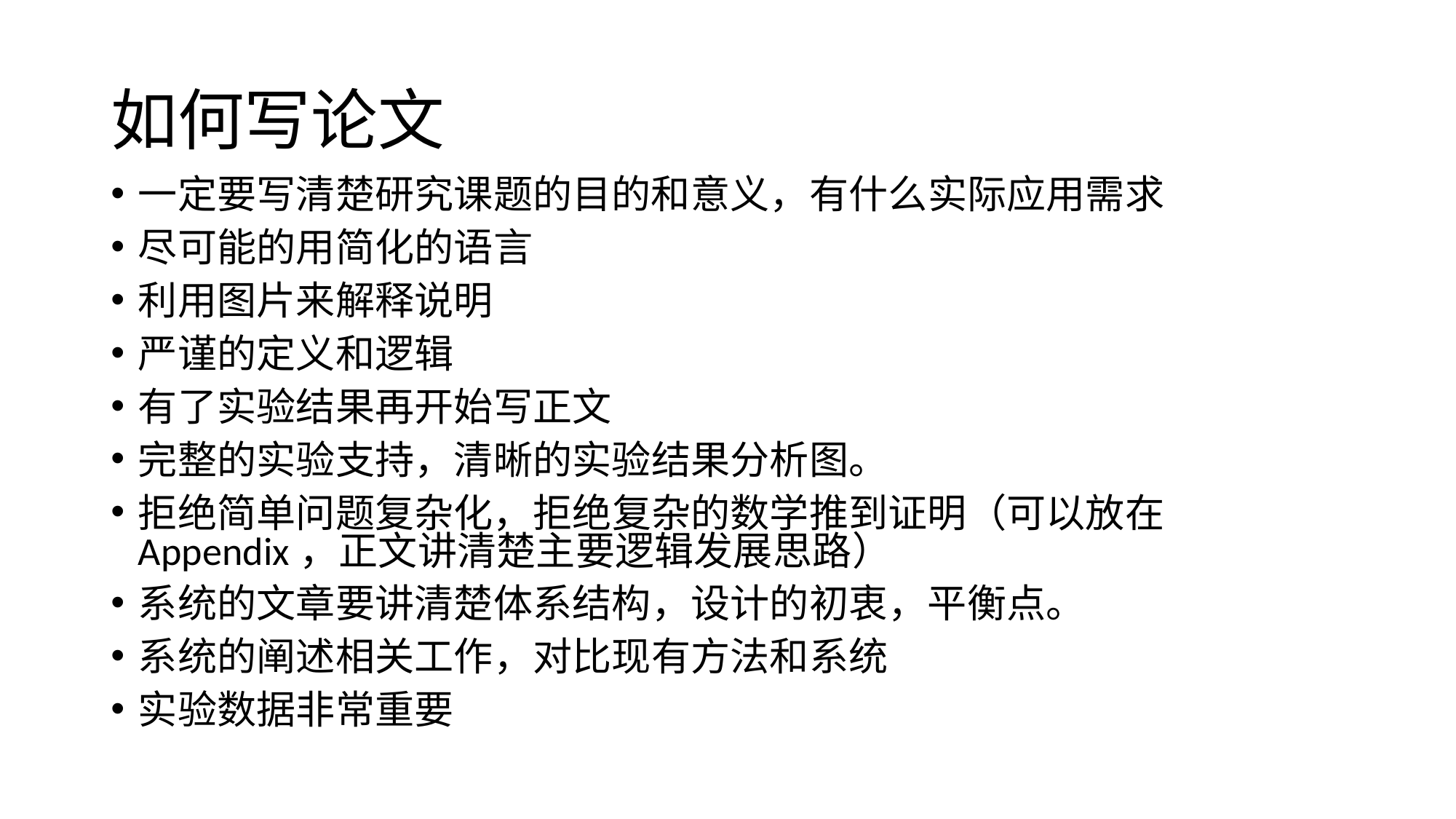

# 如何写论文
一定要写清楚研究课题的目的和意义，有什么实际应用需求
尽可能的用简化的语言
利用图片来解释说明
严谨的定义和逻辑
有了实验结果再开始写正文
完整的实验支持，清晰的实验结果分析图。
拒绝简单问题复杂化，拒绝复杂的数学推到证明（可以放在Appendix，正文讲清楚主要逻辑发展思路）
系统的文章要讲清楚体系结构，设计的初衷，平衡点。
系统的阐述相关工作，对比现有方法和系统
实验数据非常重要